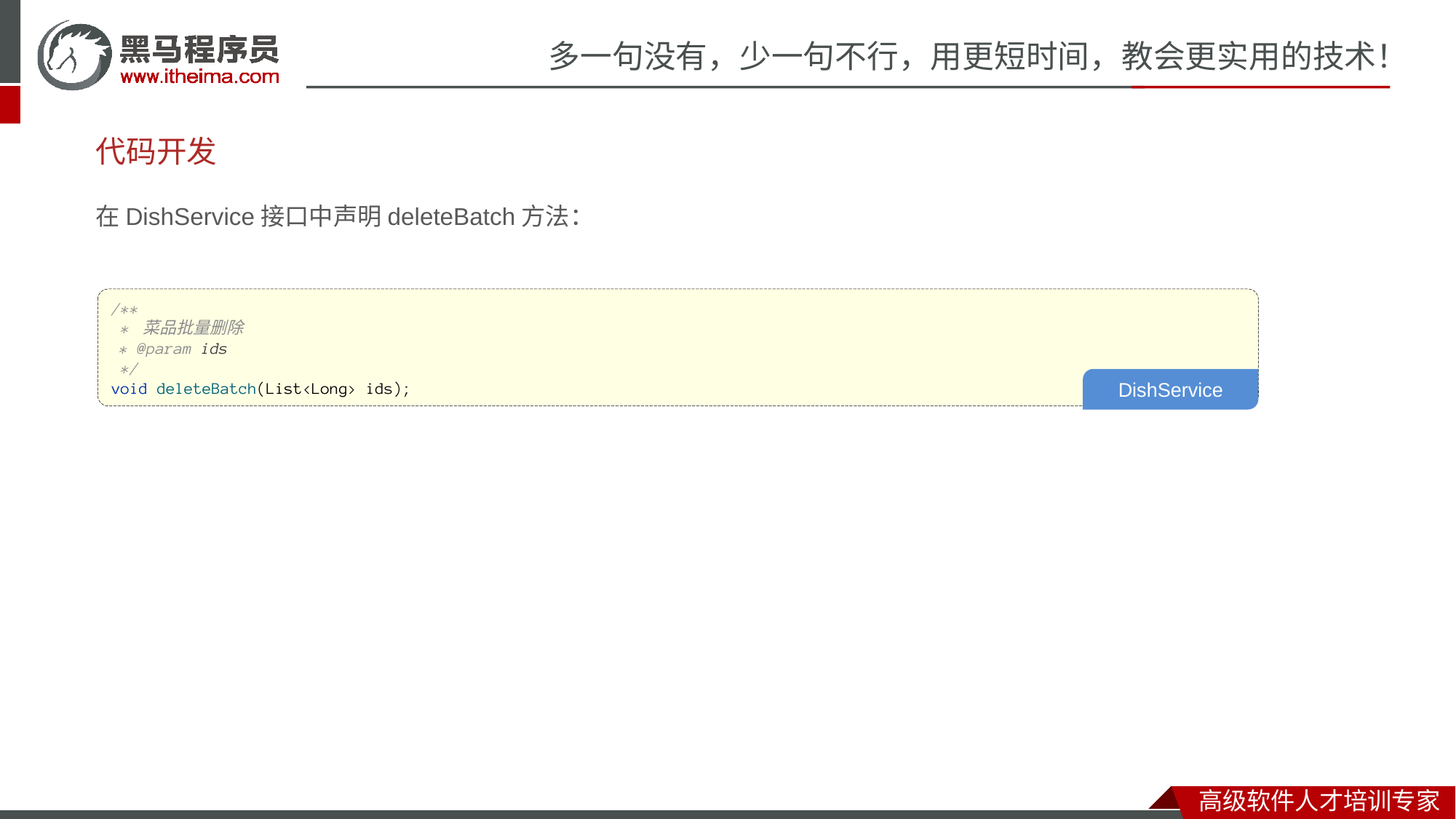

# 代码开发
在DishService接口中声明deleteBatch方法：
/**
 * 菜品批量删除
 * @param ids
 */
void deleteBatch(List<Long> ids);
DishService